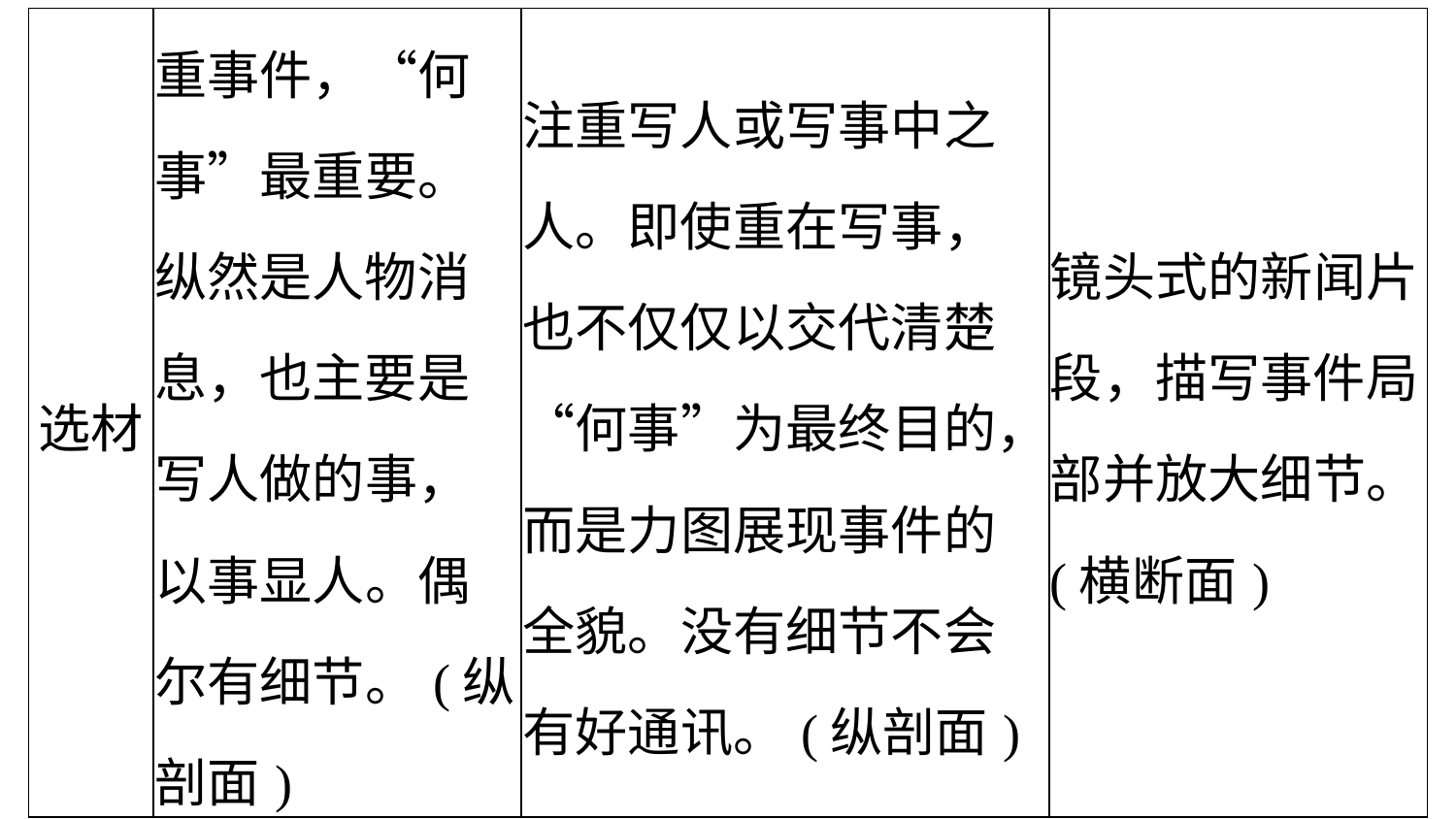

| 选材 | 重事件，“何事”最重要。纵然是人物消息，也主要是写人做的事，以事显人。偶尔有细节。(纵剖面) | 注重写人或写事中之人。即使重在写事，也不仅仅以交代清楚“何事”为最终目的，而是力图展现事件的全貌。没有细节不会有好通讯。(纵剖面) | 镜头式的新闻片段，描写事件局部并放大细节。(横断面) |
| --- | --- | --- | --- |